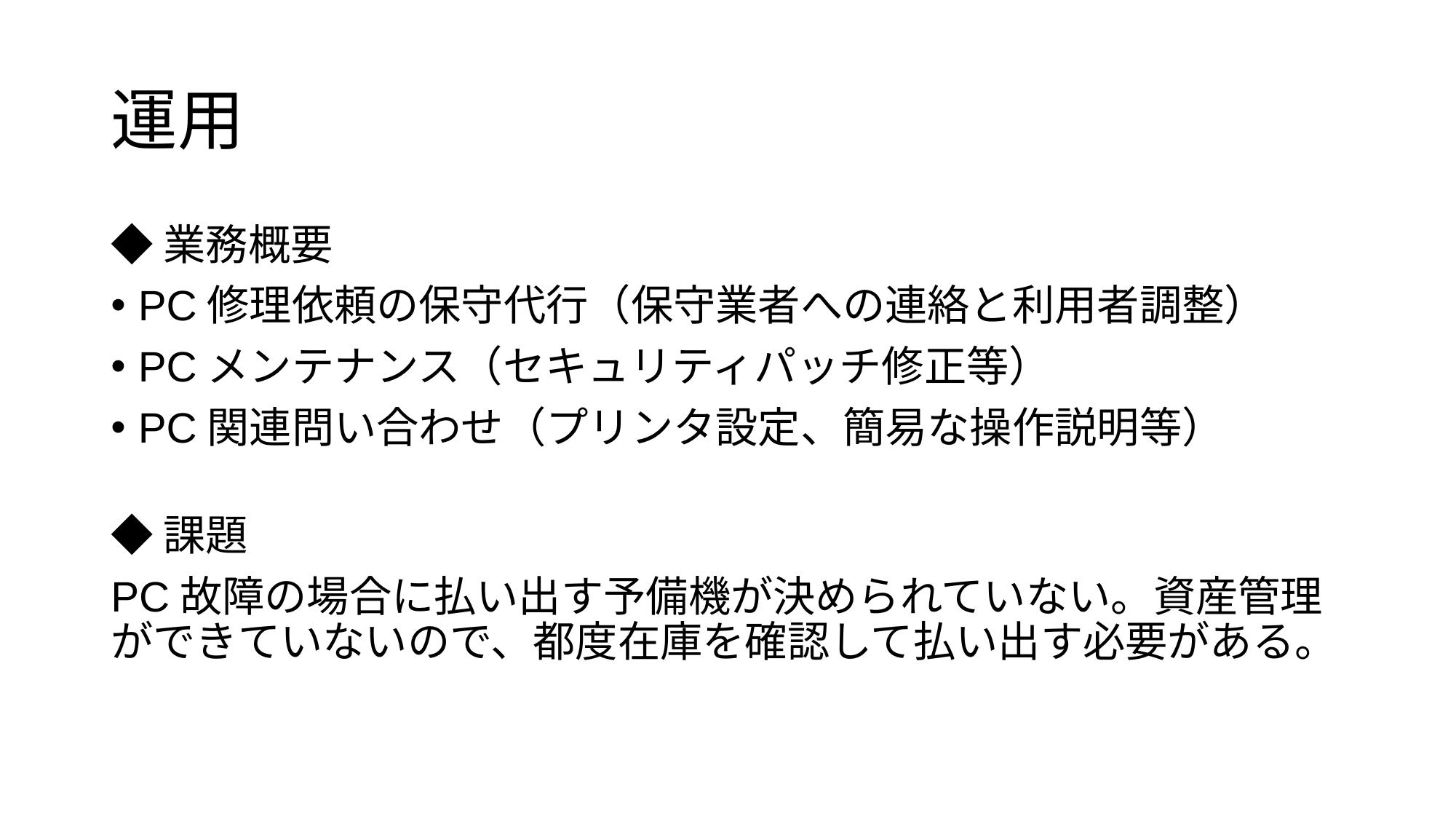

# 運用
◆業務概要
PC修理依頼の保守代行（保守業者への連絡と利用者調整）
PCメンテナンス（セキュリティパッチ修正等）
PC関連問い合わせ（プリンタ設定、簡易な操作説明等）

◆課題
PC故障の場合に払い出す予備機が決められていない。資産管理ができていないので、都度在庫を確認して払い出す必要がある。